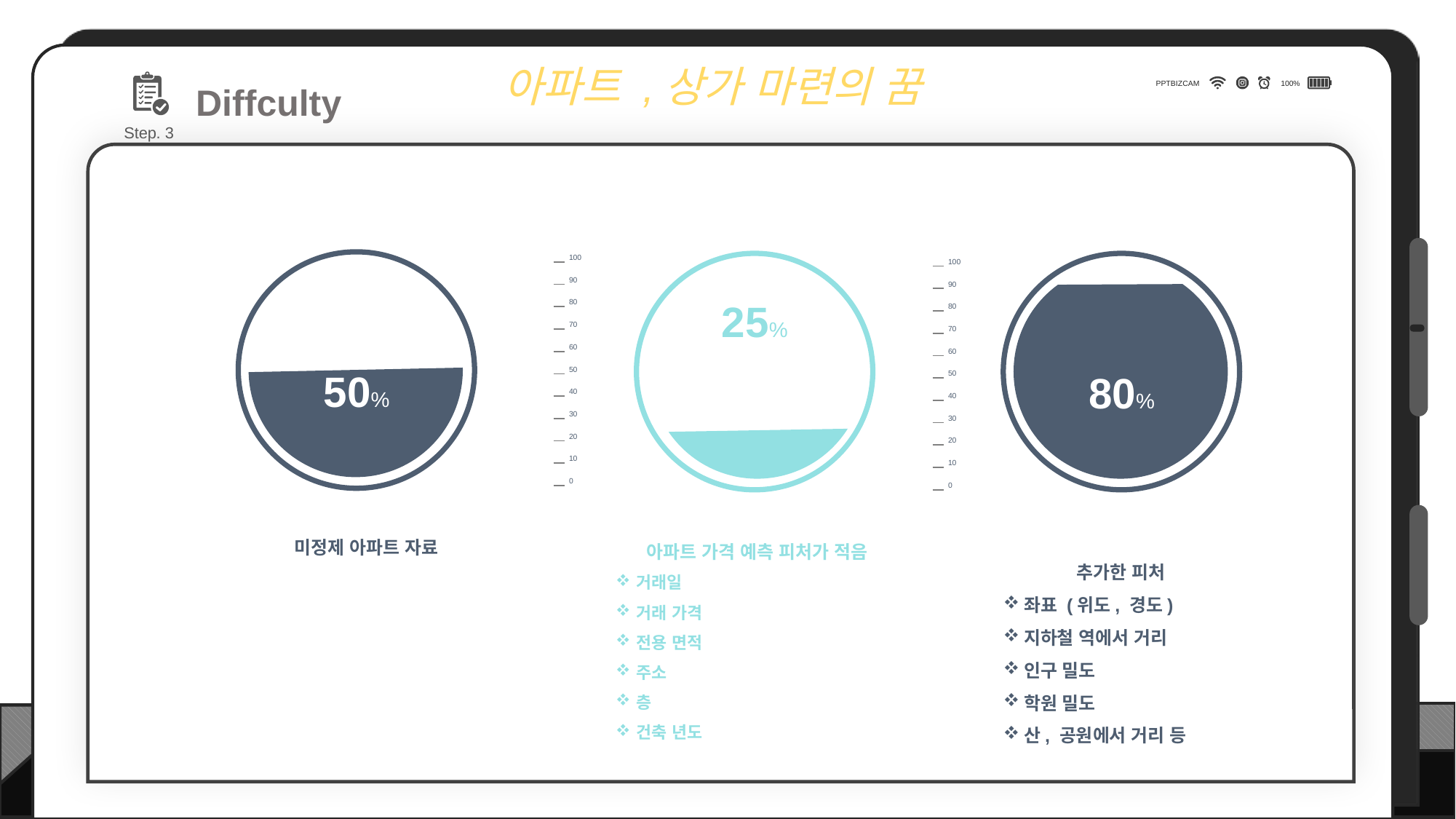

아파트 ,상가 마련의 꿈

PPTBIZCAM
100%

Step. 3
Diffculty

|  | 100 |
| --- | --- |
|  | 90 |
|  | 80 |
|  | 70 |
|  | 60 |
|  | 50 |
|  | 40 |
|  | 30 |
|  | 20 |
|  | 10 |
|  | 0 |
|  | 100 |
| --- | --- |
|  | 90 |
|  | 80 |
|  | 70 |
|  | 60 |
|  | 50 |
|  | 40 |
|  | 30 |
|  | 20 |
|  | 10 |
|  | 0 |

25%
50%
80%
미정제 아파트 자료
아파트 가격 예측 피처가 적음
거래일
거래 가격
전용 면적
주소
층
건축 년도
추가한 피처
좌표 (위도, 경도)
지하철 역에서 거리
인구 밀도
학원 밀도
산, 공원에서 거리 등